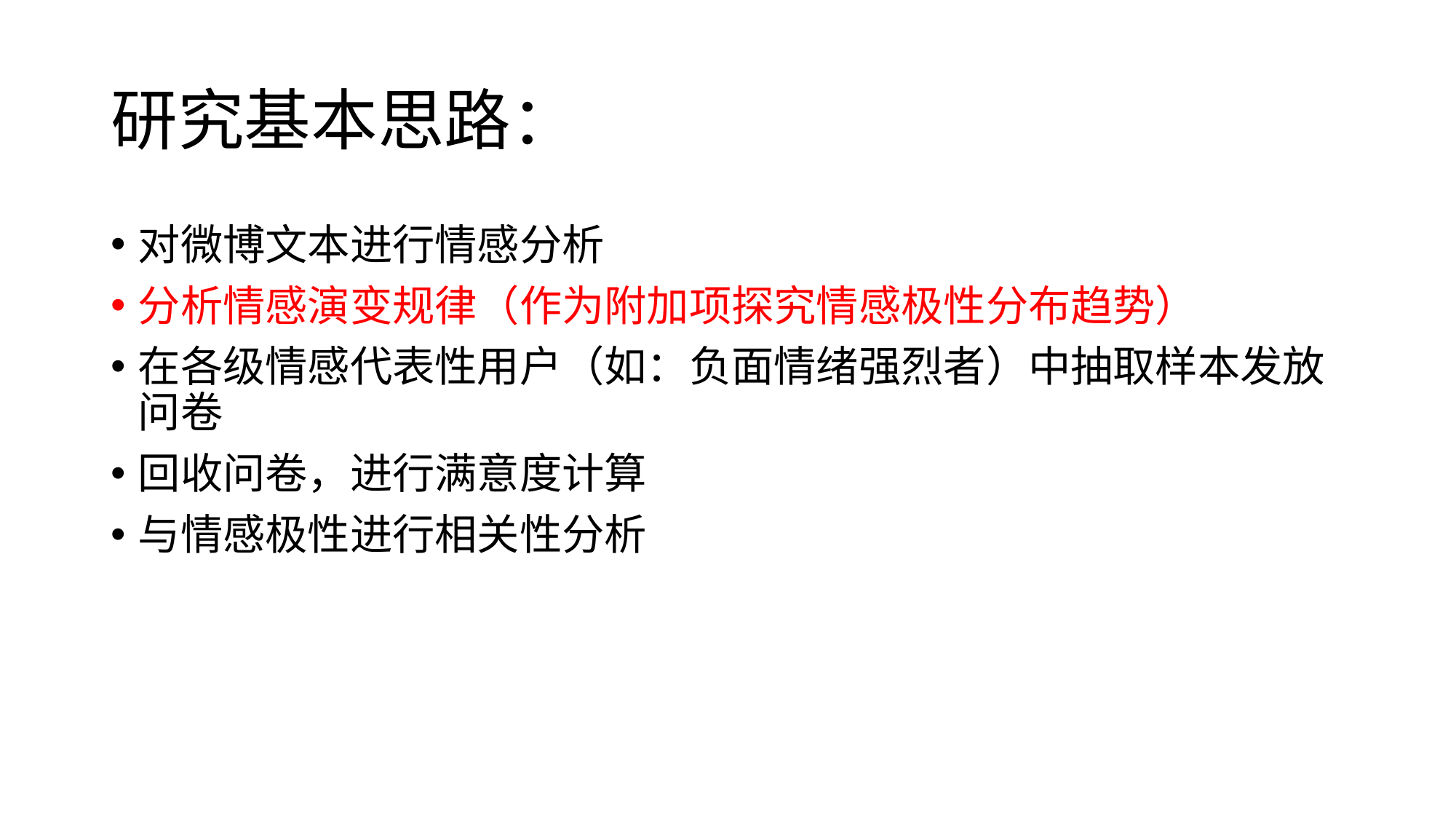

# 研究基本思路：
对微博文本进行情感分析
分析情感演变规律（作为附加项探究情感极性分布趋势）
在各级情感代表性用户（如：负面情绪强烈者）中抽取样本发放问卷
回收问卷，进行满意度计算
与情感极性进行相关性分析